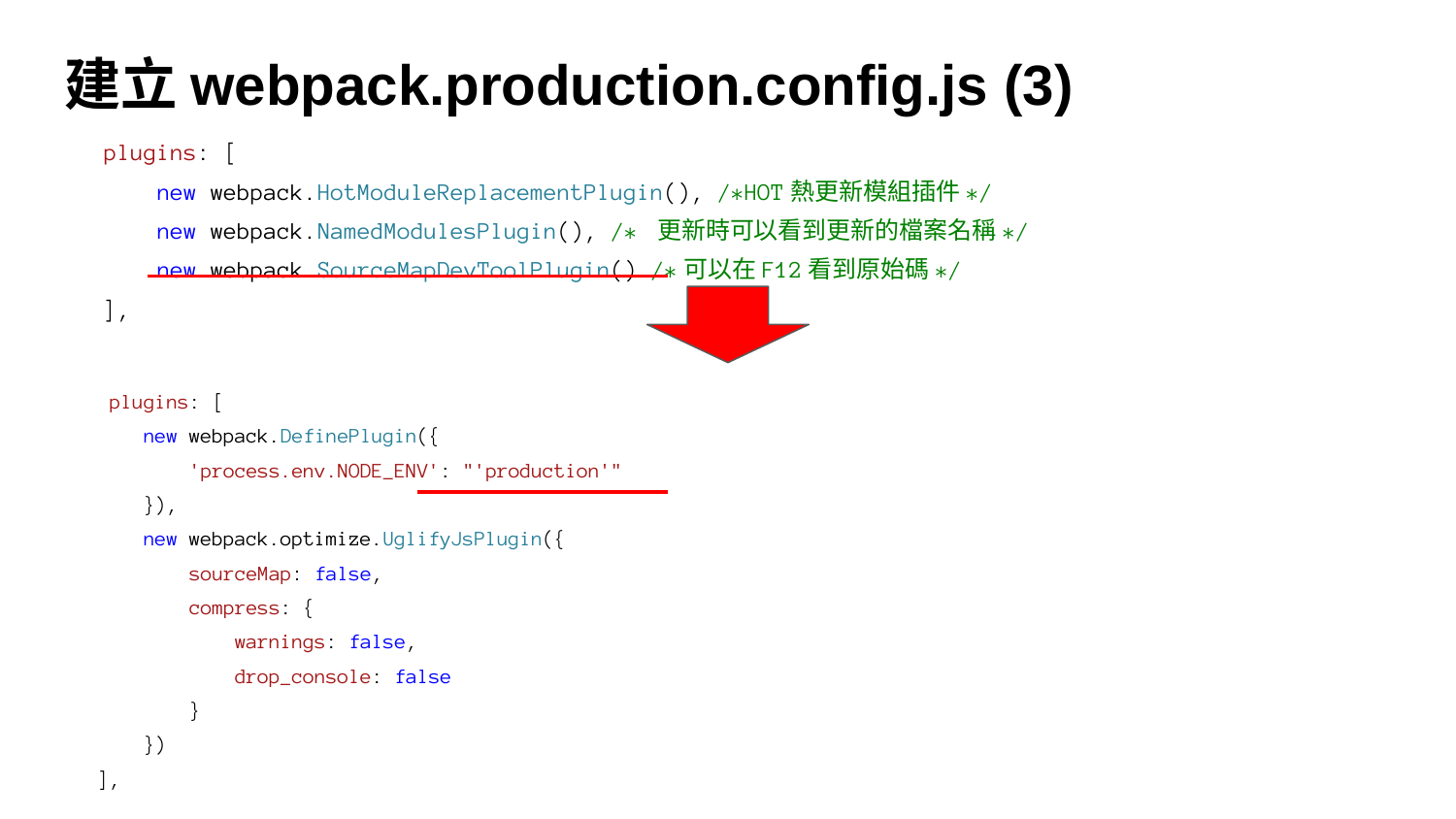

# 建立webpack.production.config.js (3)
   plugins: [
       new webpack.HotModuleReplacementPlugin(), /*HOT熱更新模組插件*/
       new webpack.NamedModulesPlugin(), /* 更新時可以看到更新的檔案名稱*/
       new webpack.SourceMapDevToolPlugin() /*可以在F12看到原始碼*/
   ],

    plugins: [
       new webpack.DefinePlugin({
           'process.env.NODE_ENV': "'production'"
       }),
       new webpack.optimize.UglifyJsPlugin({
           sourceMap: false,
           compress: {
               warnings: false,
               drop_console: false
           }
       })
   ],